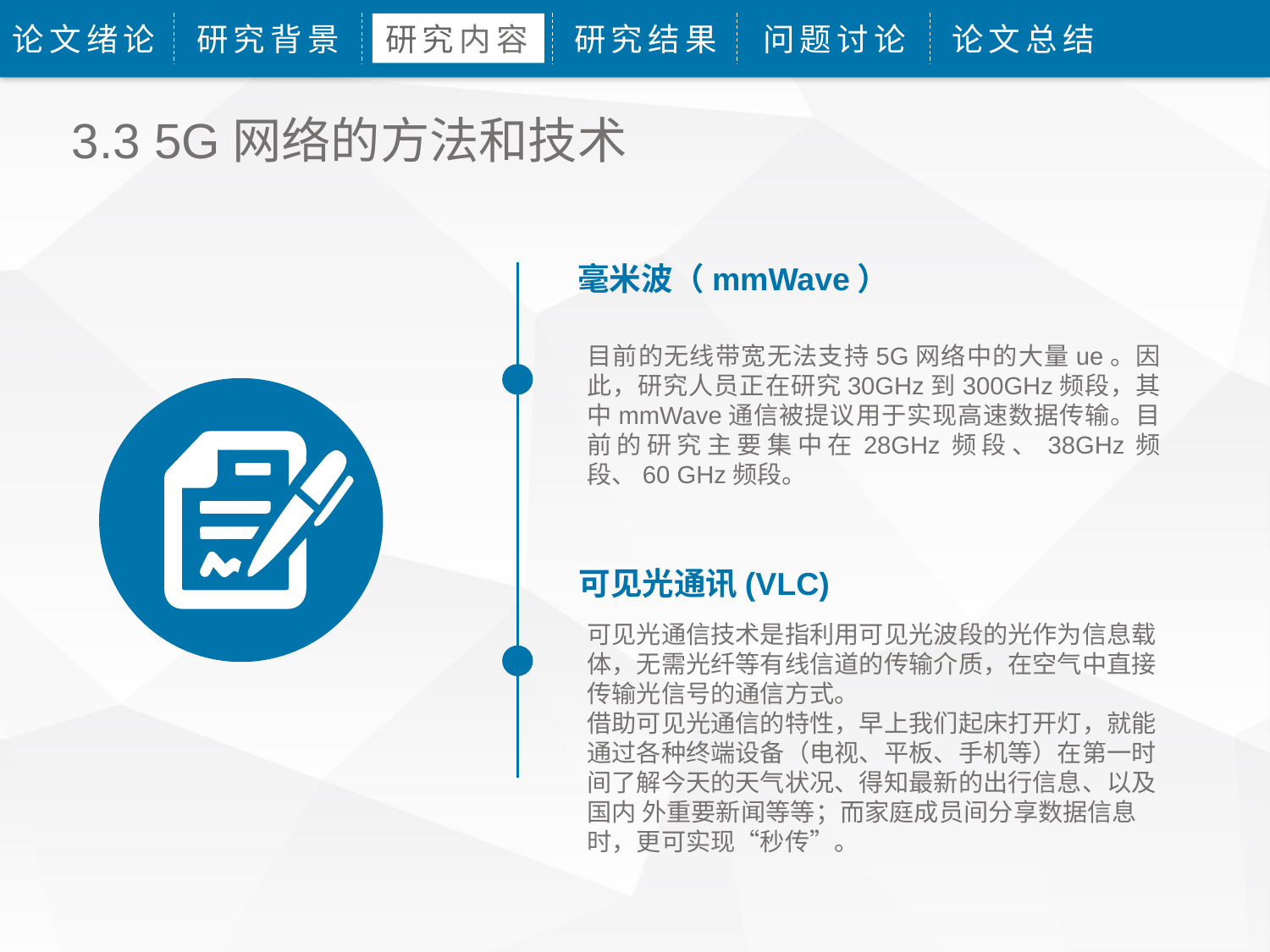

论文绪论
研究背景
研究内容
研究结果
问题讨论
论文总结

3.3 5G网络的方法和技术
毫米波（mmWave）

目前的无线带宽无法支持5G网络中的大量ue。因此，研究人员正在研究30GHz到300GHz频段，其中mmWave通信被提议用于实现高速数据传输。目前的研究主要集中在28GHz频段、38GHz频段、60 GHz频段。

可见光通讯(VLC)
可见光通信技术是指利用可见光波段的光作为信息载体，无需光纤等有线信道的传输介质，在空气中直接传输光信号的通信方式。
借助可见光通信的特性，早上我们起床打开灯，就能通过各种终端设备（电视、平板、手机等）在第一时间了解今天的天气状况、得知最新的出行信息、以及国内 外重要新闻等等；而家庭成员间分享数据信息时，更可实现“秒传”。